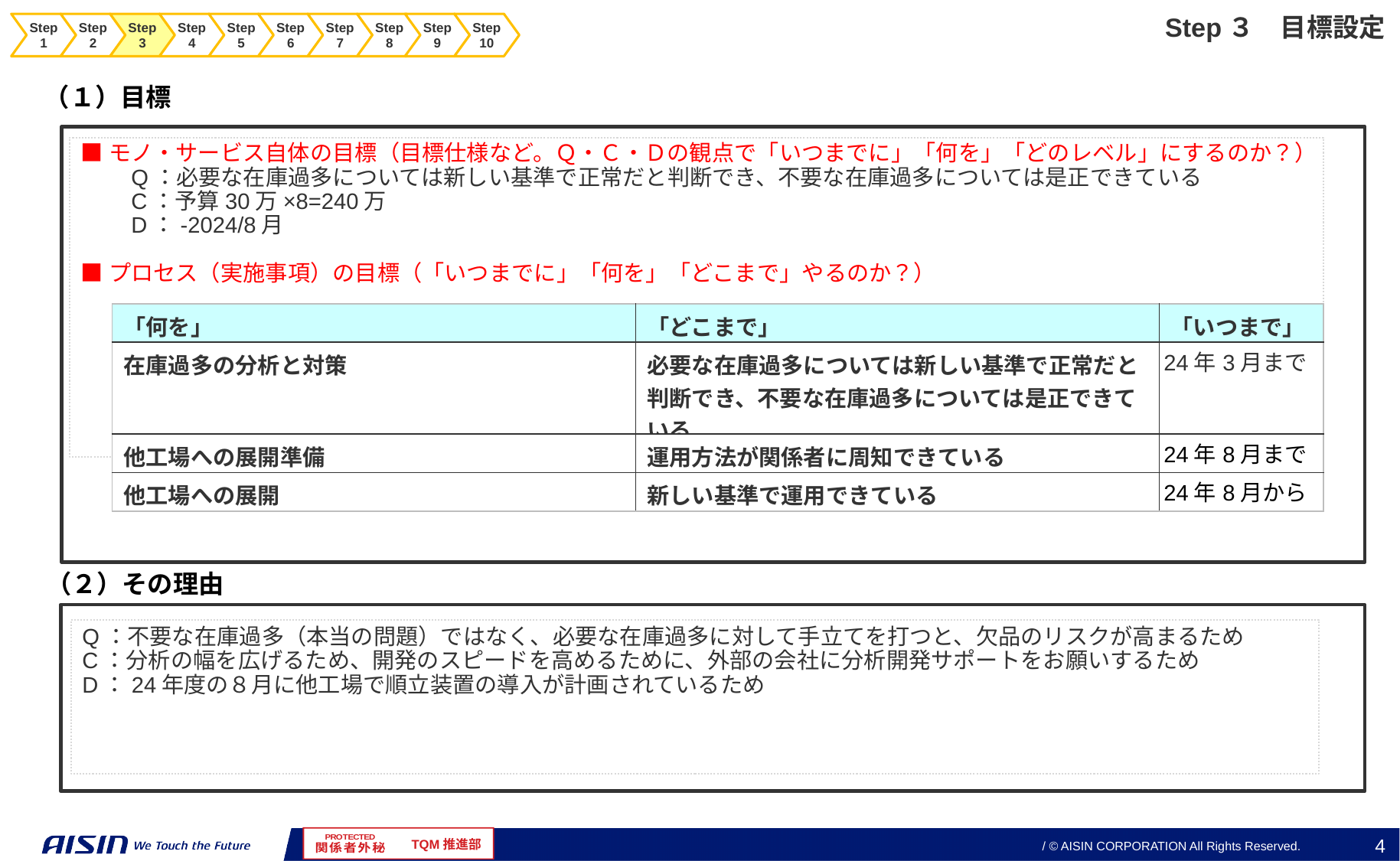

Step３　目標設定
Step1
Step2
Step3
Step4
Step5
Step6
Step7
Step8
Step9
Step10
（１）目標

■モノ・サービス自体の目標（目標仕様など。Ｑ・Ｃ・Ｄの観点で「いつまでに」「何を」「どのレベル」にするのか？）
　　Q：必要な在庫過多については新しい基準で正常だと判断でき、不要な在庫過多については是正できている
　　C：予算30万×8=240万
　　D：-2024/8月

■プロセス（実施事項）の目標（「いつまでに」「何を」「どこまで」やるのか？）

| 「何を」 | 「どこまで」 | 「いつまで」 |
| --- | --- | --- |
| 在庫過多の分析と対策 | 必要な在庫過多については新しい基準で正常だと判断でき、不要な在庫過多については是正できている | 24年3月まで |
| 他工場への展開準備 | 運用方法が関係者に周知できている | 24年8月まで |
| 他工場への展開 | 新しい基準で運用できている | 24年8月から |
（２）その理由

Q：不要な在庫過多（本当の問題）ではなく、必要な在庫過多に対して手立てを打つと、欠品のリスクが高まるため
C：分析の幅を広げるため、開発のスピードを高めるために、外部の会社に分析開発サポートをお願いするため
D：24年度の８月に他工場で順立装置の導入が計画されているため